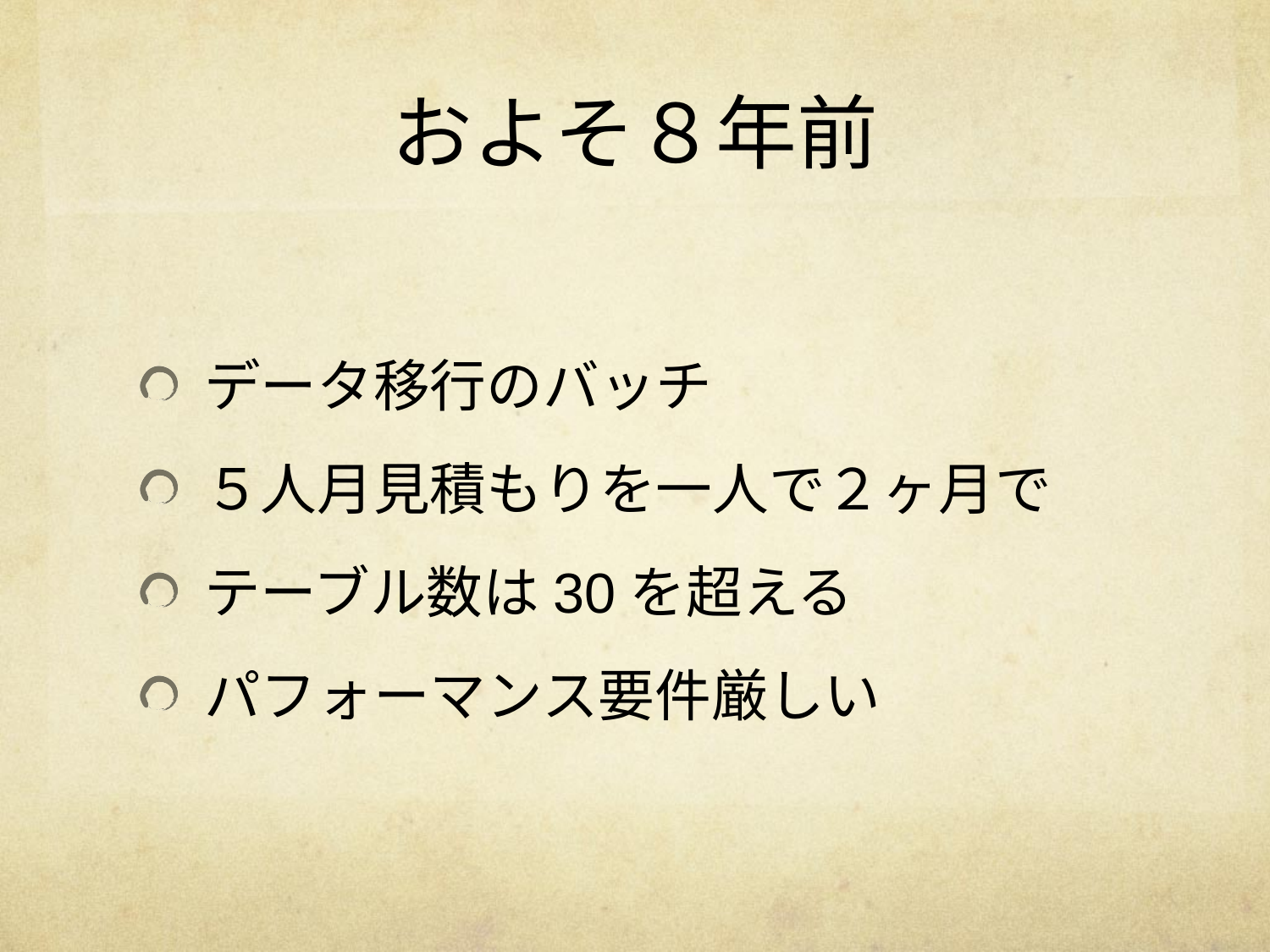

# およそ８年前

データ移行のバッチ
５人月見積もりを一人で２ヶ月で
テーブル数は30を超える
パフォーマンス要件厳しい